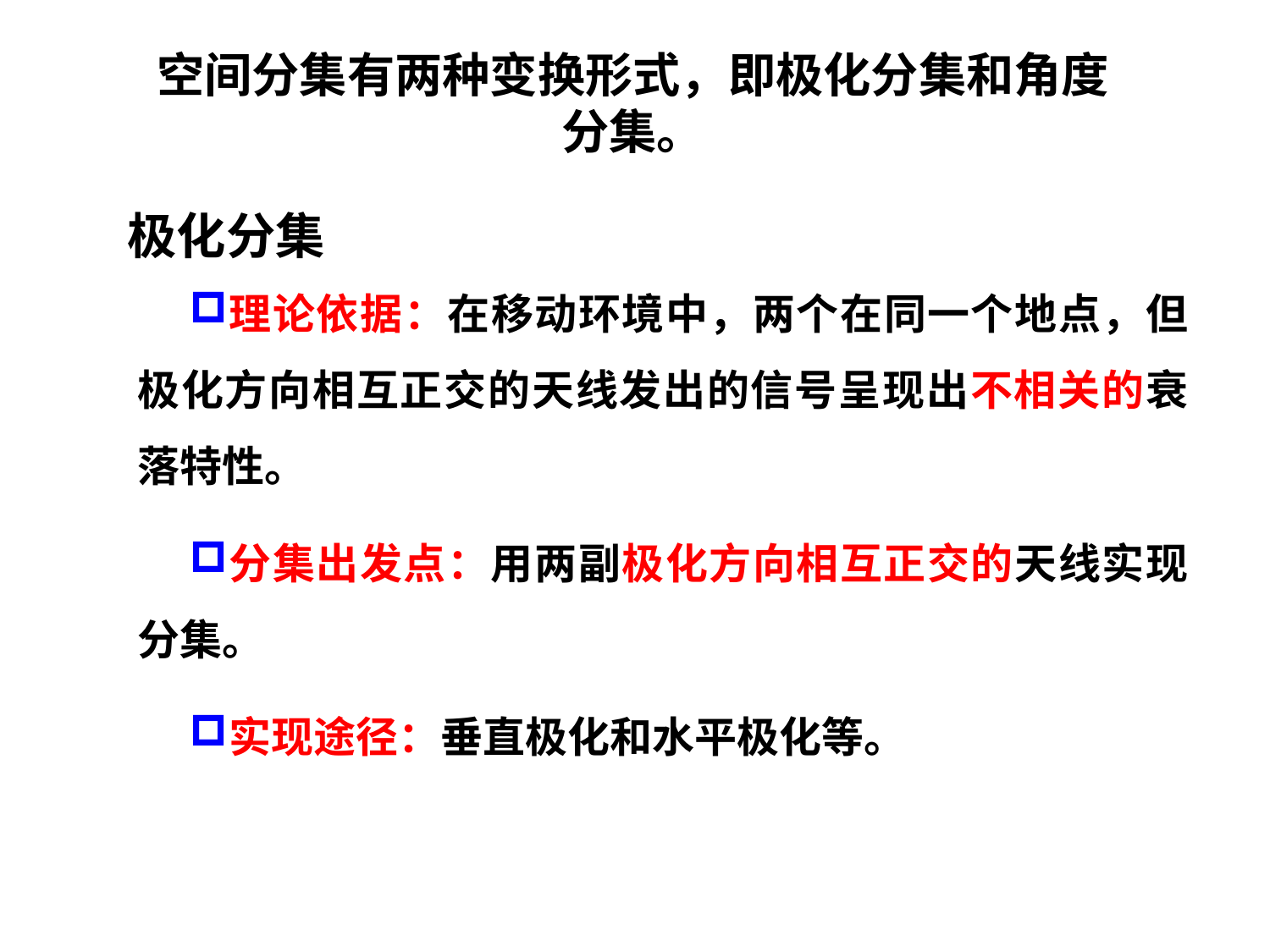

空间分集有两种变换形式，即极化分集和角度分集。
# 极化分集
理论依据：在移动环境中，两个在同一个地点，但极化方向相互正交的天线发出的信号呈现出不相关的衰落特性。
分集出发点：用两副极化方向相互正交的天线实现分集。
实现途径：垂直极化和水平极化等。